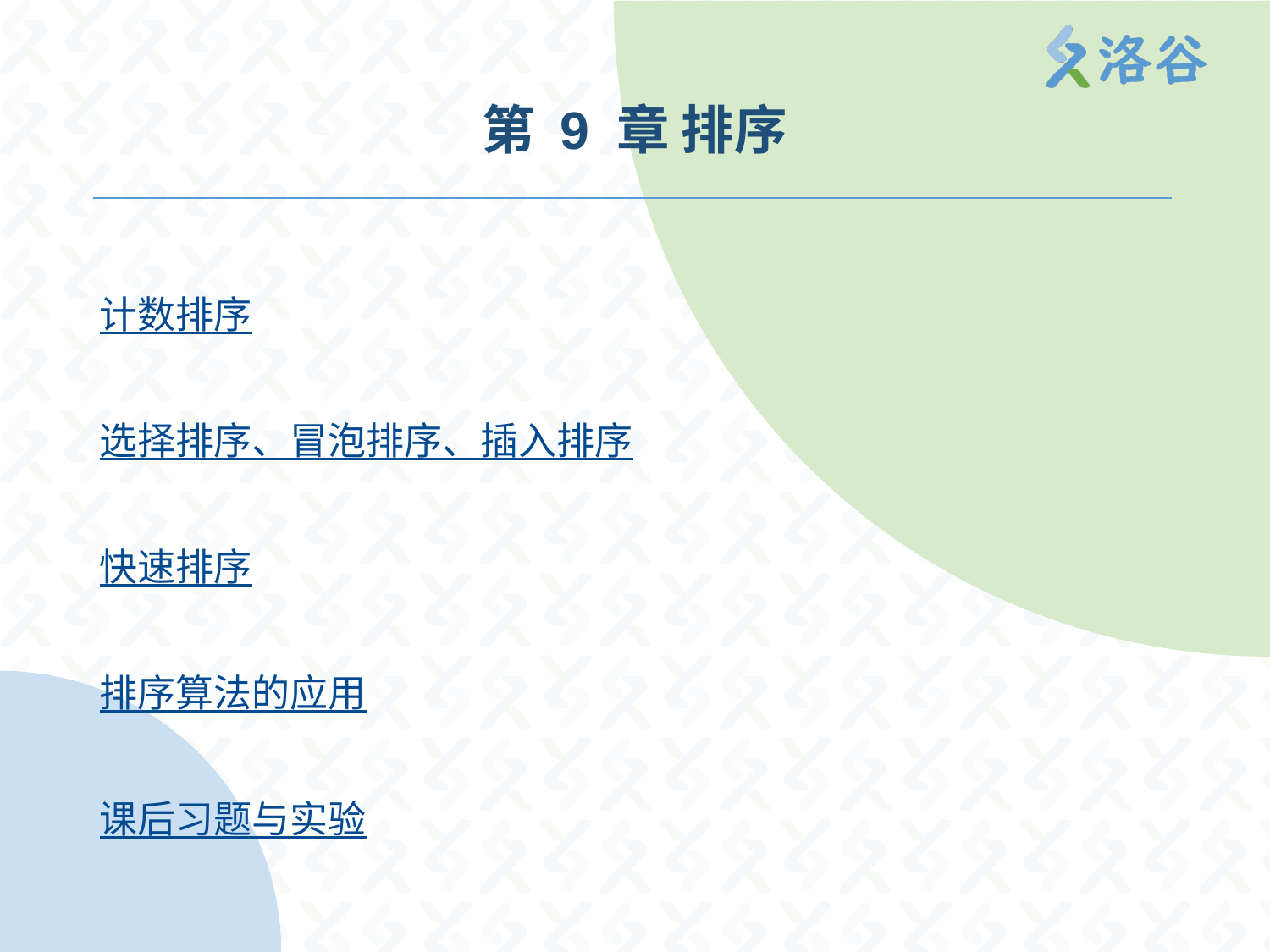

# 第 9 章 排序
计数排序

选择排序、冒泡排序、插入排序

快速排序

排序算法的应用

课后习题与实验